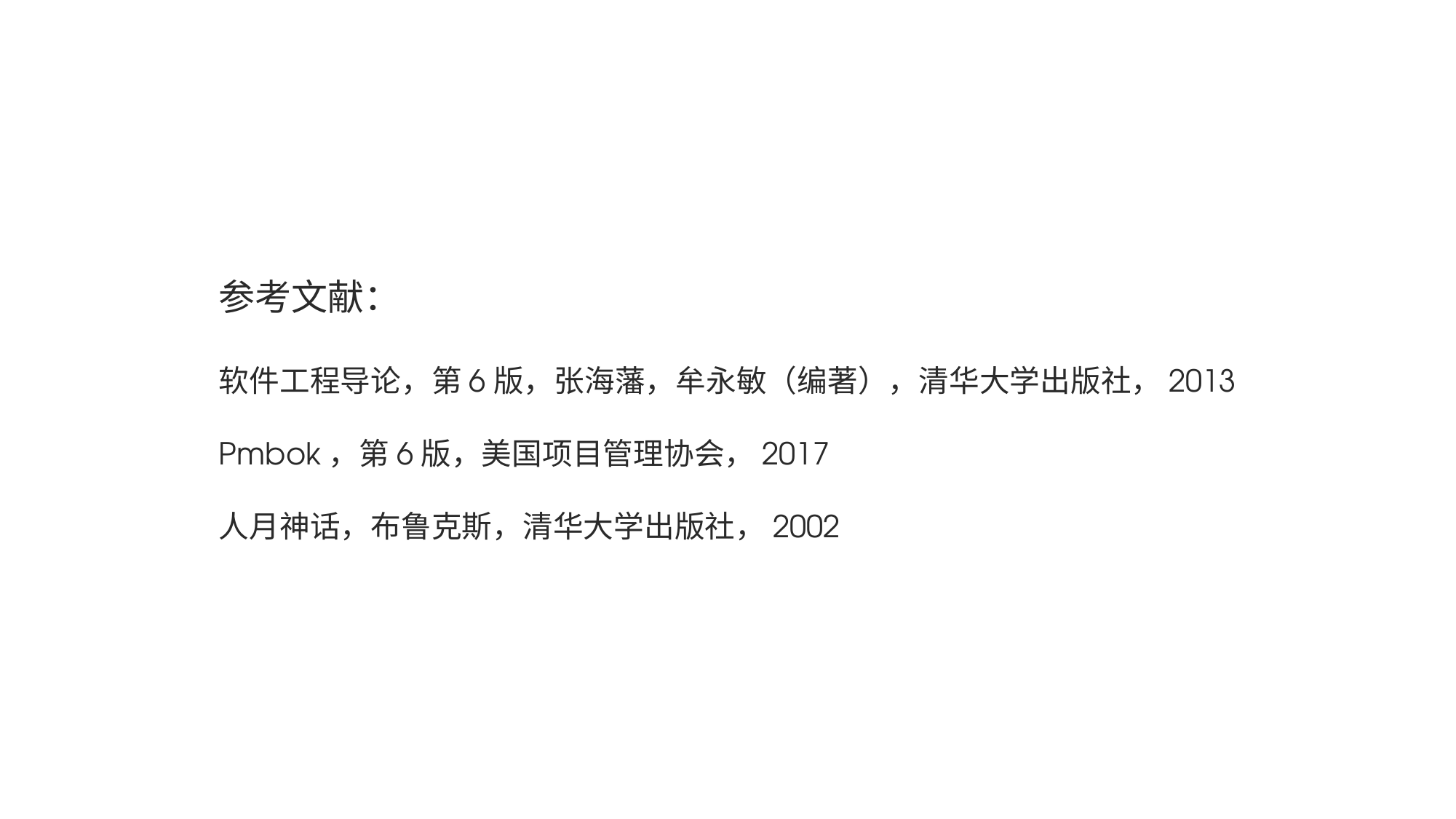

参考文献：

软件工程导论，第6版，张海藩，牟永敏（编著），清华大学出版社，2013

Pmbok，第6版，美国项目管理协会，2017

人月神话，布鲁克斯，清华大学出版社，2002